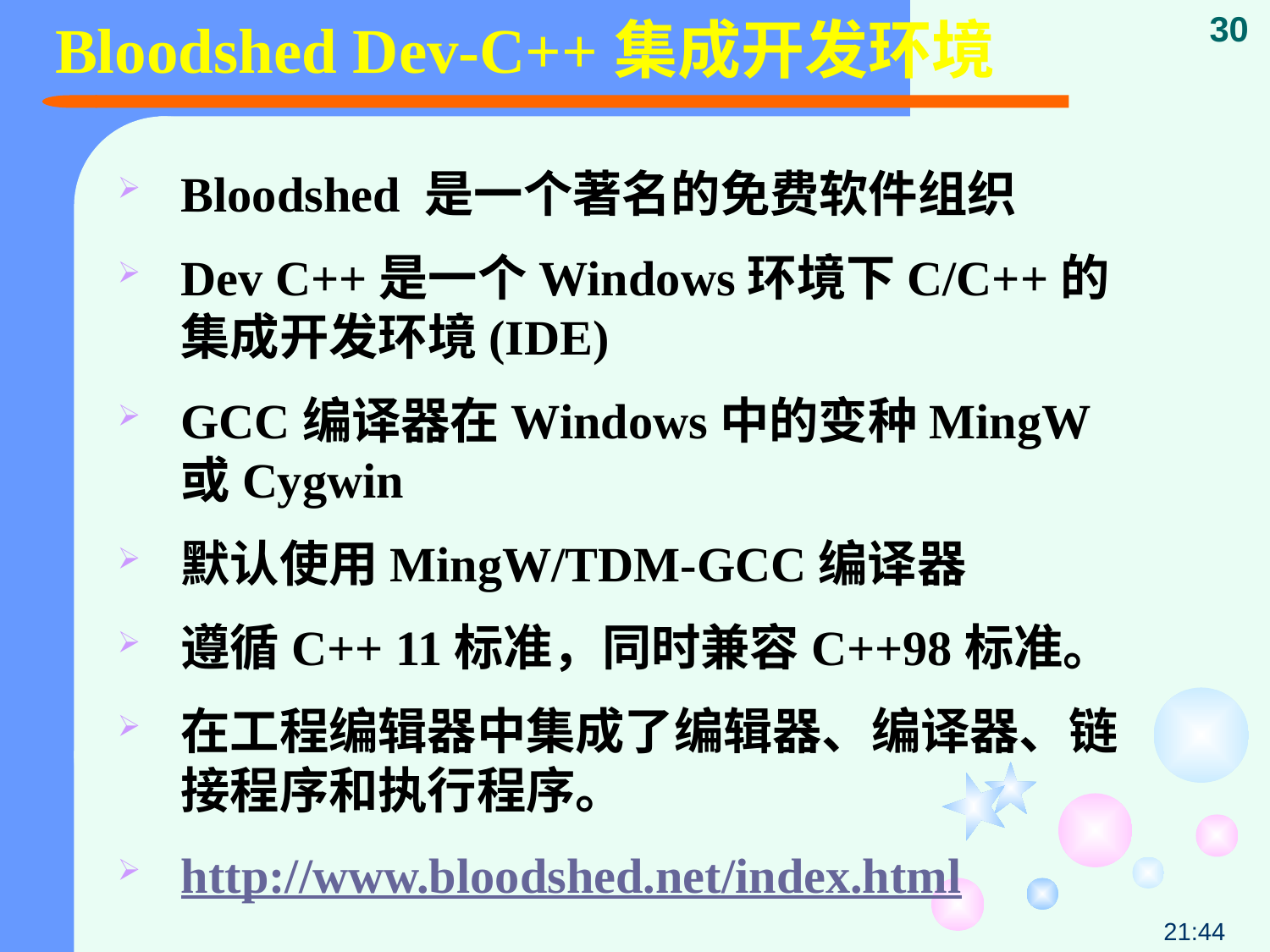

# Bloodshed Dev-C++集成开发环境
30
Bloodshed 是一个著名的免费软件组织
Dev C++是一个Windows环境下C/C++的集成开发环境(IDE)
GCC编译器在Windows中的变种MingW或Cygwin
默认使用MingW/TDM-GCC编译器
遵循C++ 11标准，同时兼容C++98标准。
在工程编辑器中集成了编辑器、编译器、链接程序和执行程序。
http://www.bloodshed.net/index.html
21:44